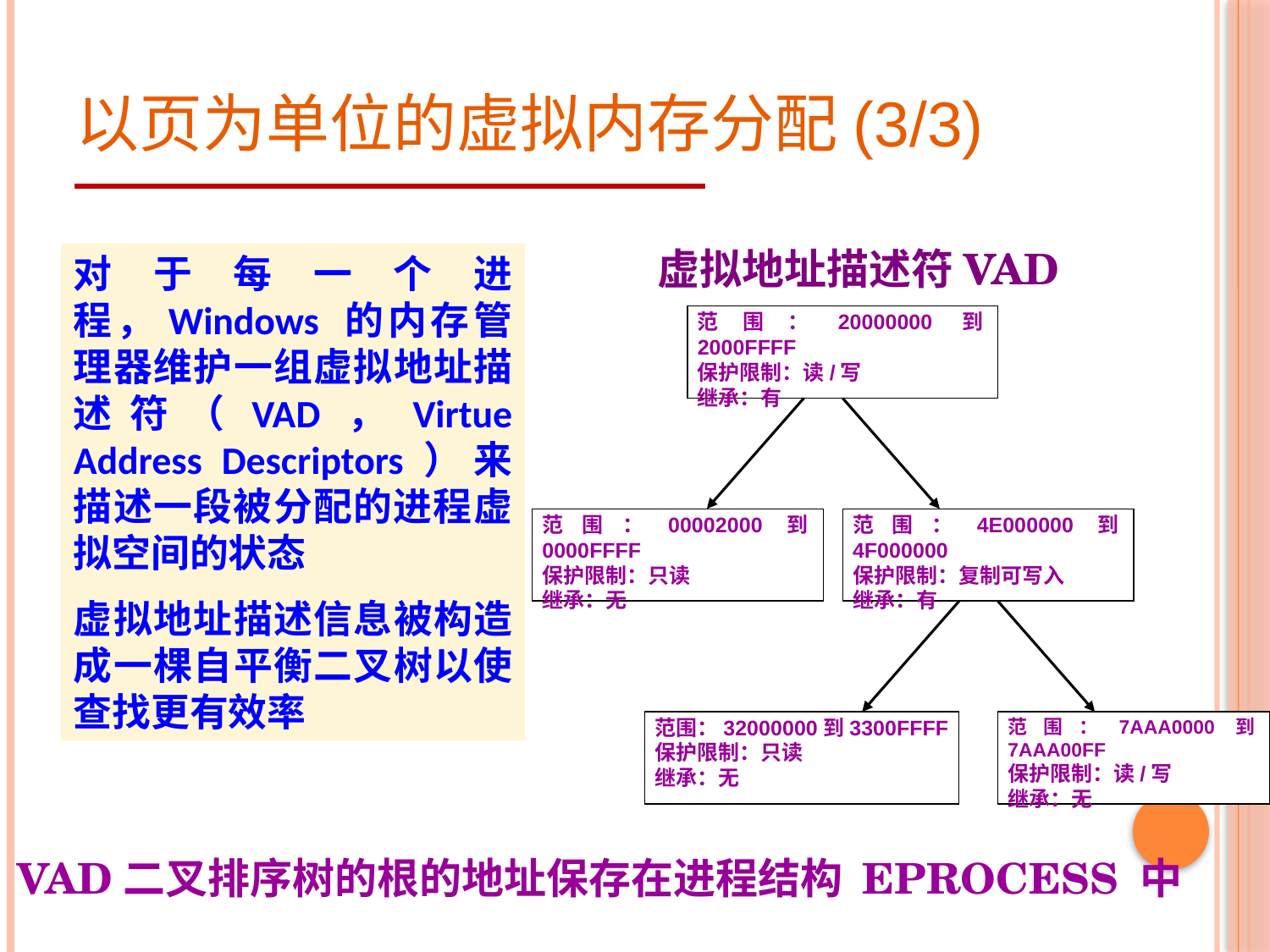

# 以页为单位的虚拟内存分配(3/3)
虚拟地址描述符VAD
对于每一个进程，Windows 的内存管理器维护一组虚拟地址描述符（VAD，Virtue Address Descriptors）来描述一段被分配的进程虚拟空间的状态
虚拟地址描述信息被构造成一棵自平衡二叉树以使查找更有效率
范围：20000000到2000FFFF
保护限制：读/写
继承：有

范围：00002000到0000FFFF
保护限制：只读
继承：无
范围：4E000000到4F000000
保护限制：复制可写入
继承：有

范围：32000000到3300FFFF
保护限制：只读
继承：无
范围：7AAA0000到7AAA00FF
保护限制：读/写
继承：无
VAD二叉排序树的根的地址保存在进程结构 EPROCESS 中